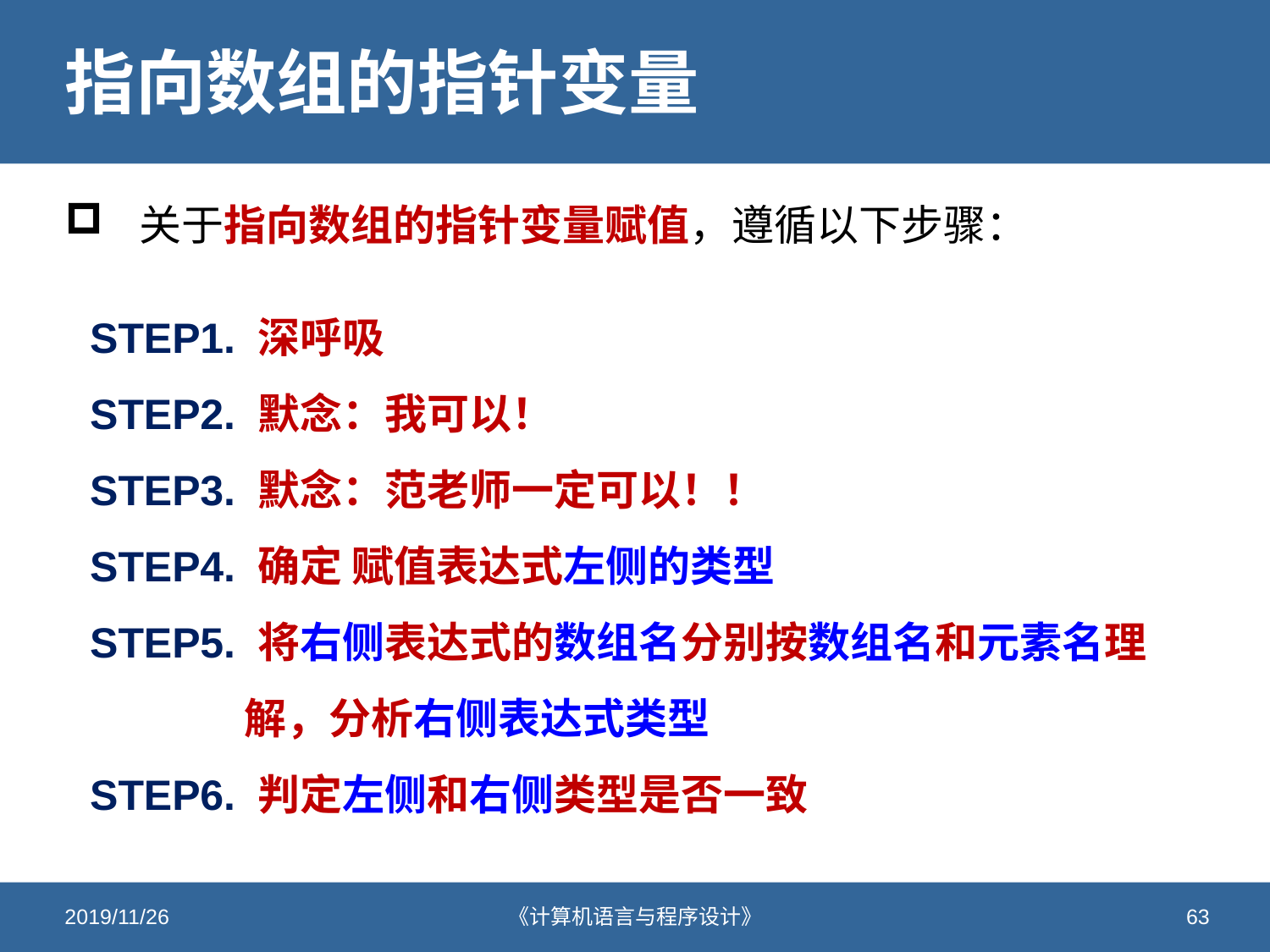

# 指向数组的指针变量
关于指向数组的指针变量赋值，遵循以下步骤：
STEP1. 深呼吸
STEP2. 默念：我可以！
STEP3. 默念：范老师一定可以！！
STEP4. 确定 赋值表达式左侧的类型
STEP5. 将右侧表达式的数组名分别按数组名和元素名理解，分析右侧表达式类型
STEP6. 判定左侧和右侧类型是否一致
2019/11/26
《计算机语言与程序设计》
63